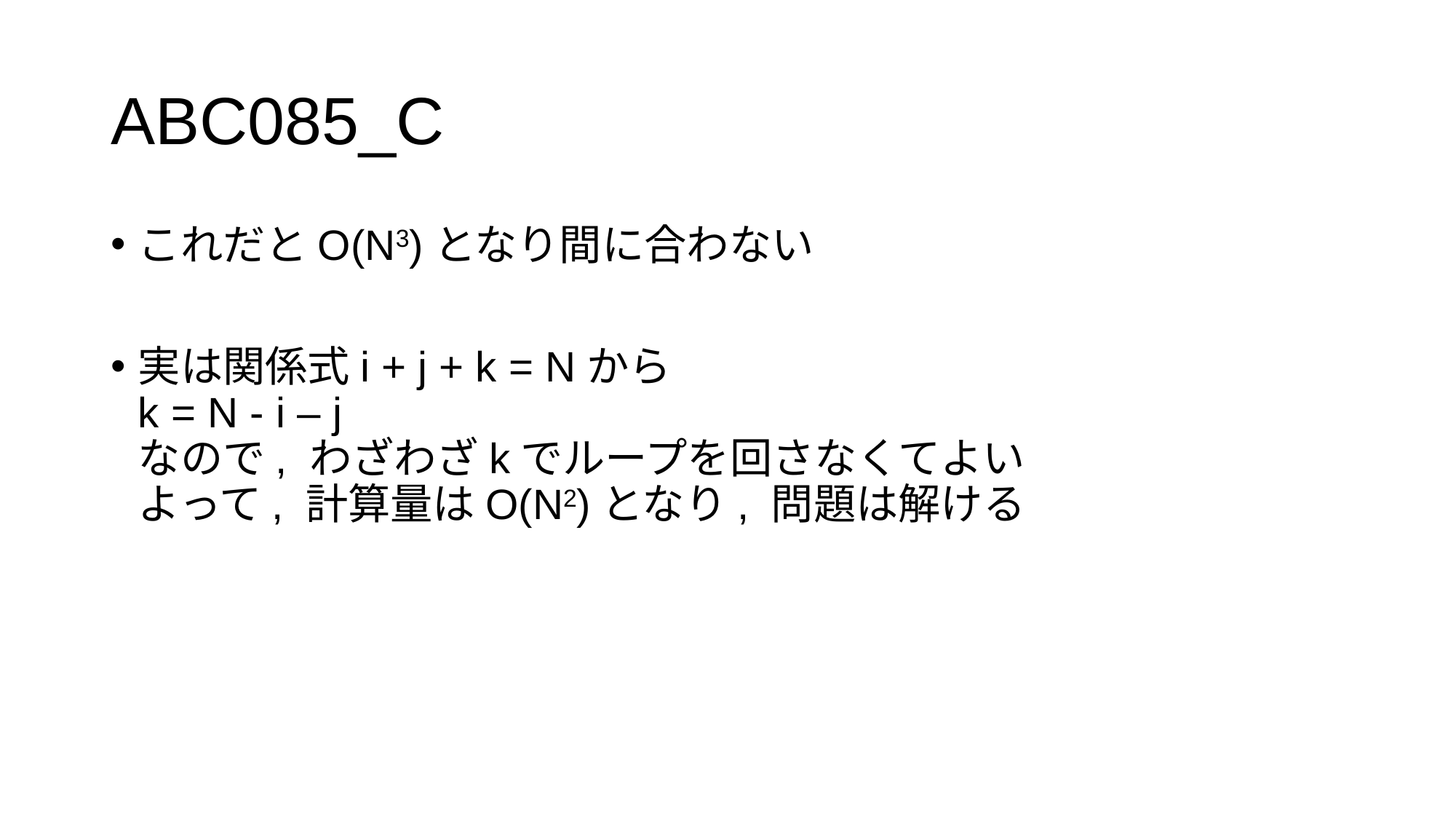

# ABC085_C
これだとO(N3)となり間に合わない

実は関係式i + j + k = Nから
k = N - i – j
なので, わざわざkでループを回さなくてよい
よって, 計算量はO(N2)となり, 問題は解ける